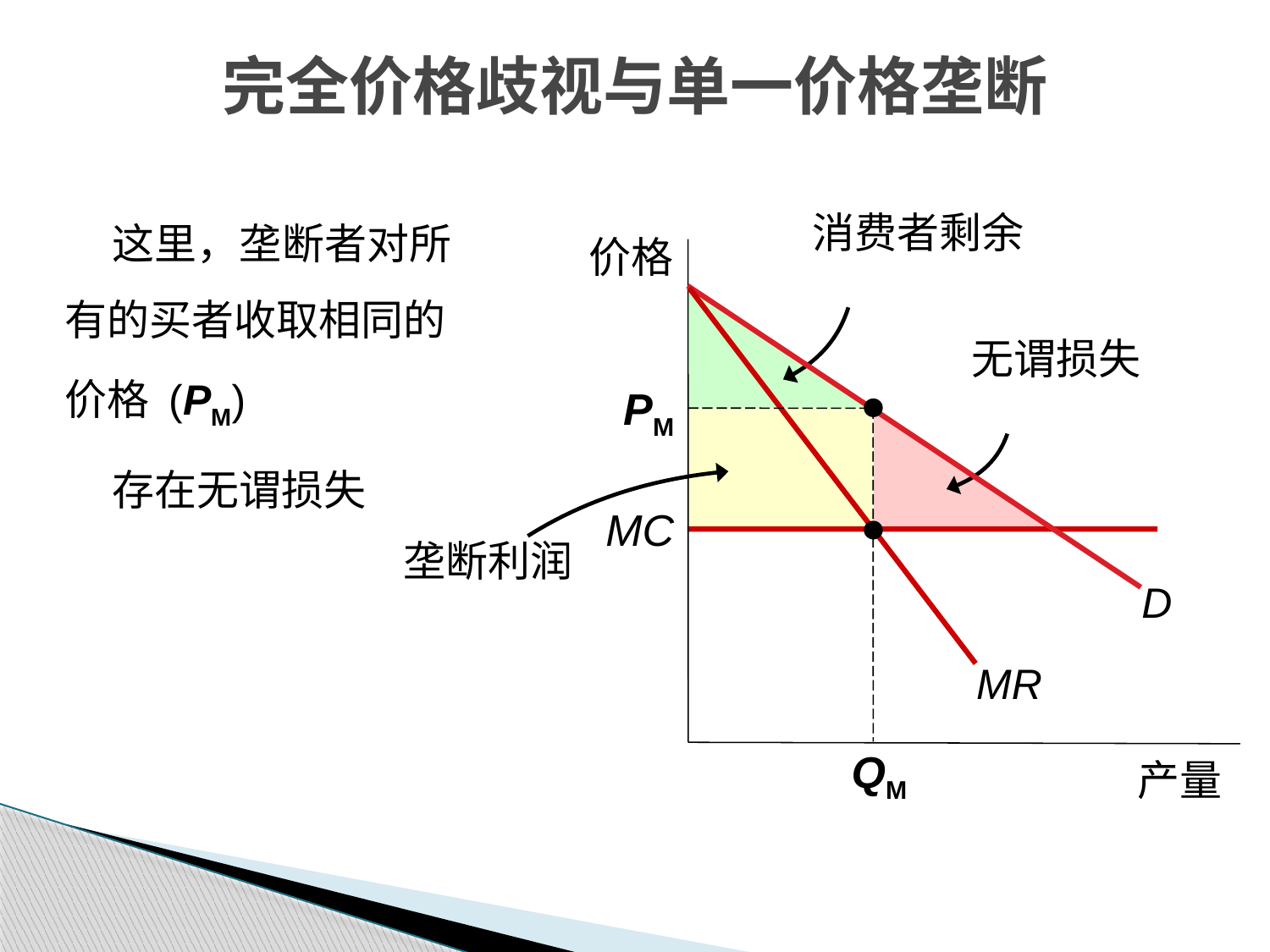

完全价格歧视与单一价格垄断
    这里，垄断者对所有的买者收取相同的价格 (PM)
    存在无谓损失
消费者剩余

价格

产量

D

MR
无谓损失

PM

QM

垄断利润
MC